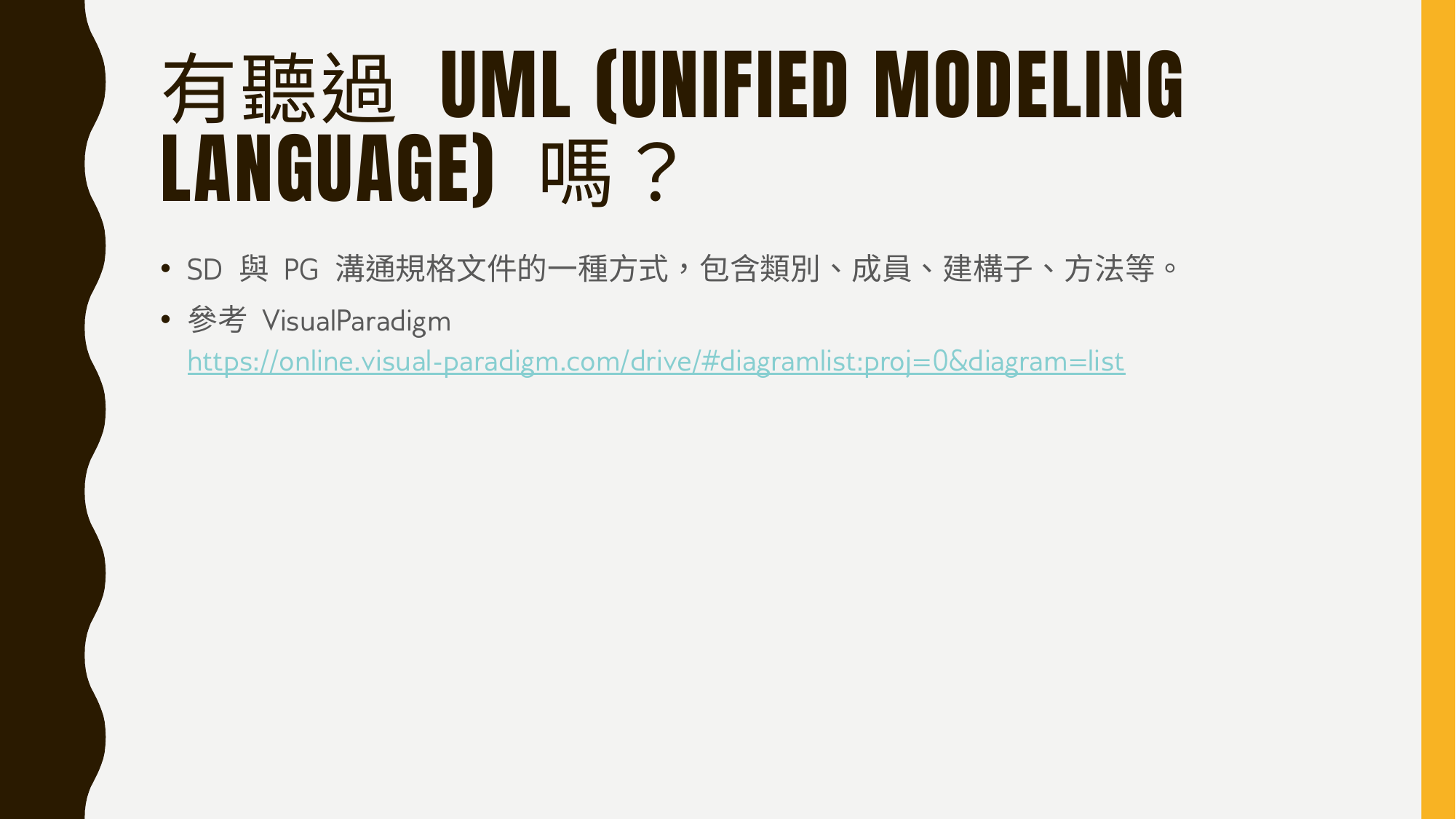

# 有聽過 UML (Unified Modeling Language) 嗎？
SD 與 PG 溝通規格文件的一種方式，包含類別、成員、建構子、方法等。
參考 VisualParadigm https://online.visual-paradigm.com/drive/#diagramlist:proj=0&diagram=list